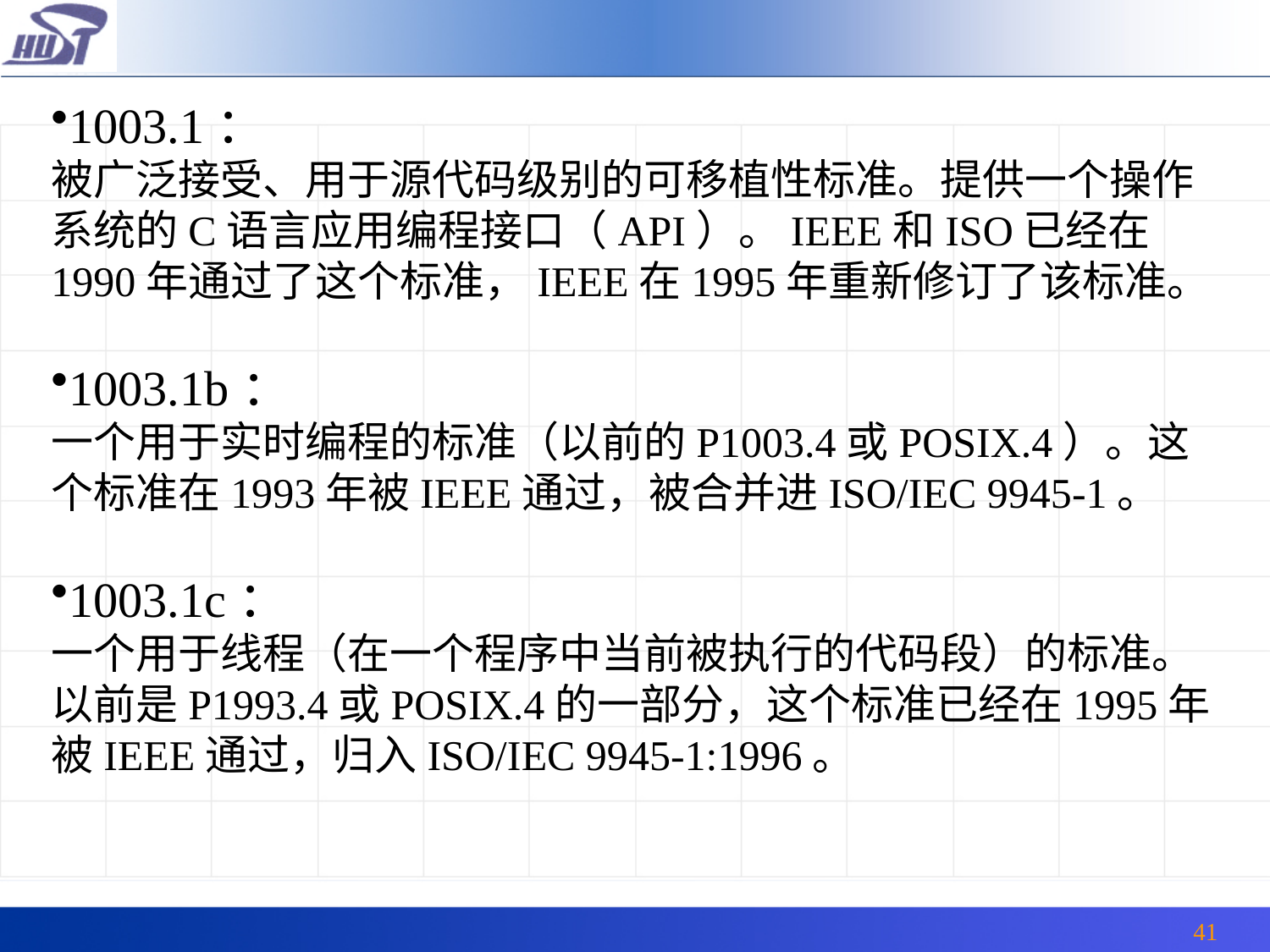

1003.1：
被广泛接受、用于源代码级别的可移植性标准。提供一个操作系统的C语言应用编程接口（API）。IEEE和ISO已经在1990年通过了这个标准，IEEE在1995年重新修订了该标准。

1003.1b：
一个用于实时编程的标准（以前的P1003.4或POSIX.4）。这个标准在1993年被IEEE通过，被合并进ISO/IEC 9945-1。

1003.1c：
一个用于线程（在一个程序中当前被执行的代码段）的标准。以前是P1993.4或POSIX.4的一部分，这个标准已经在1995年被IEEE通过，归入ISO/IEC 9945-1:1996。
41